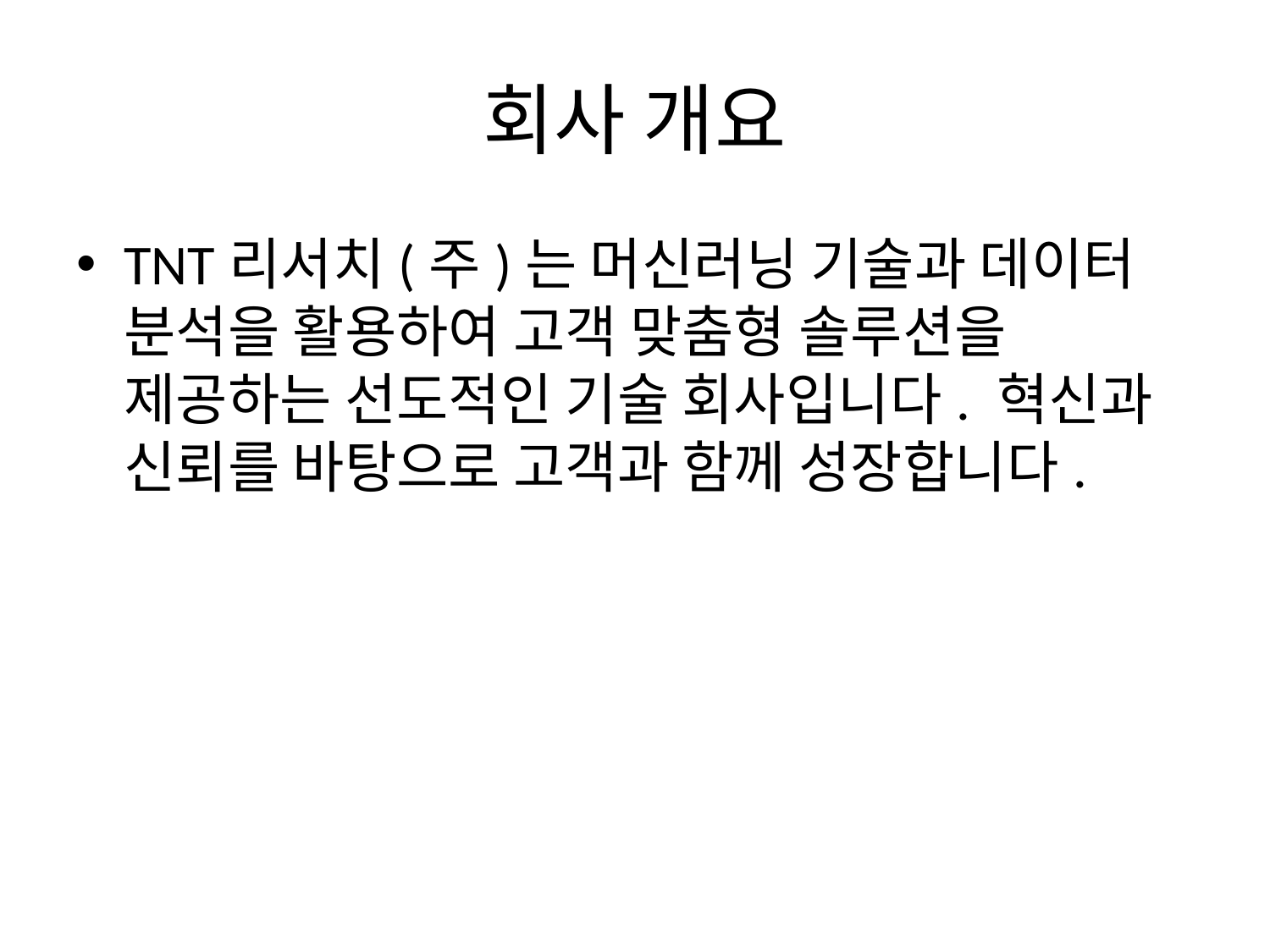

# 회사 개요
TNT리서치(주)는 머신러닝 기술과 데이터 분석을 활용하여 고객 맞춤형 솔루션을 제공하는 선도적인 기술 회사입니다. 혁신과 신뢰를 바탕으로 고객과 함께 성장합니다.